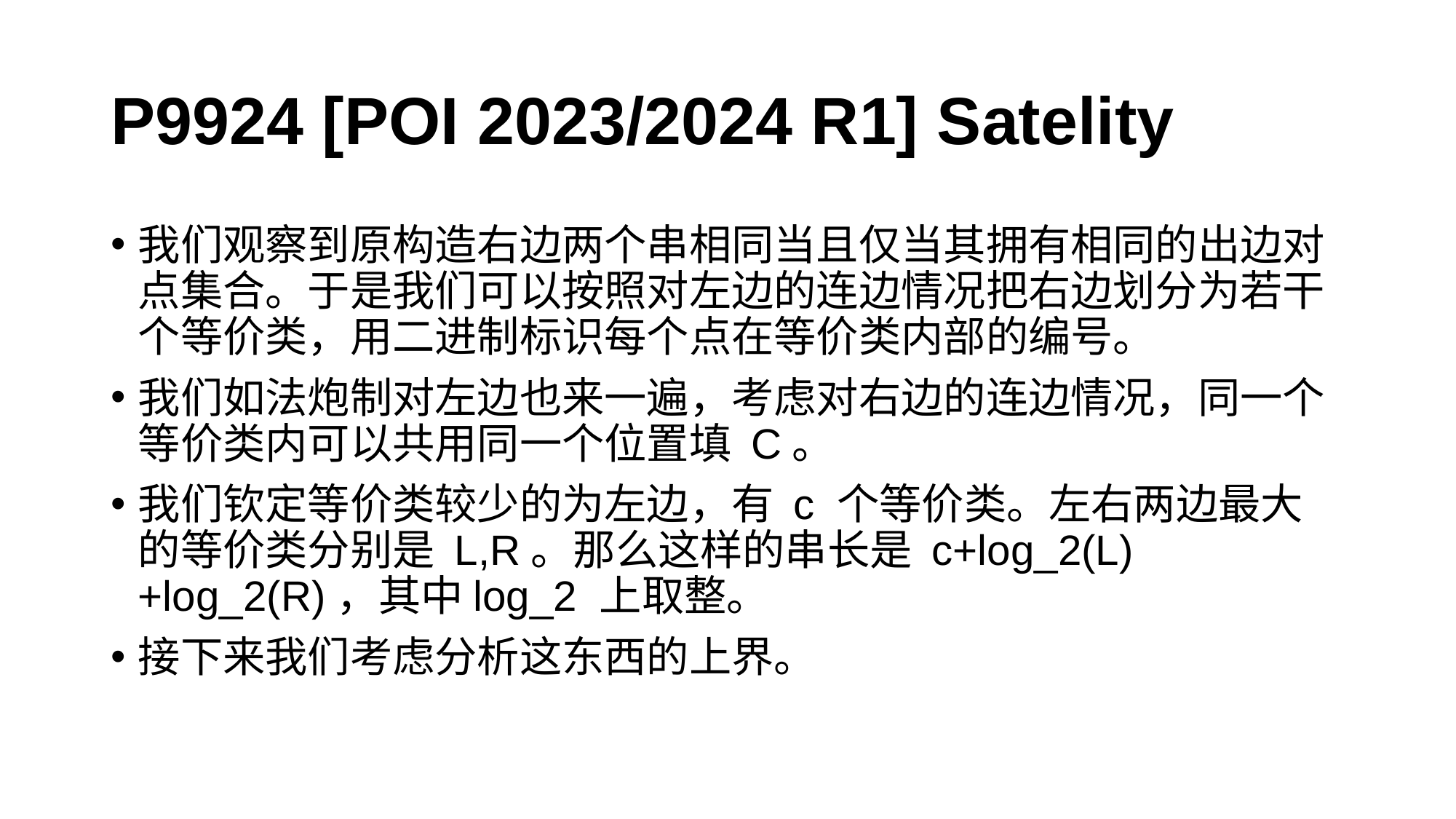

# P9924 [POI 2023/2024 R1] Satelity
我们观察到原构造右边两个串相同当且仅当其拥有相同的出边对点集合。于是我们可以按照对左边的连边情况把右边划分为若干个等价类，用二进制标识每个点在等价类内部的编号。
我们如法炮制对左边也来一遍，考虑对右边的连边情况，同一个等价类内可以共用同一个位置填 C。
我们钦定等价类较少的为左边，有 c 个等价类。左右两边最大的等价类分别是 L,R。那么这样的串长是 c+log_2(L)+log_2(R)，其中log_2 上取整。
接下来我们考虑分析这东西的上界。